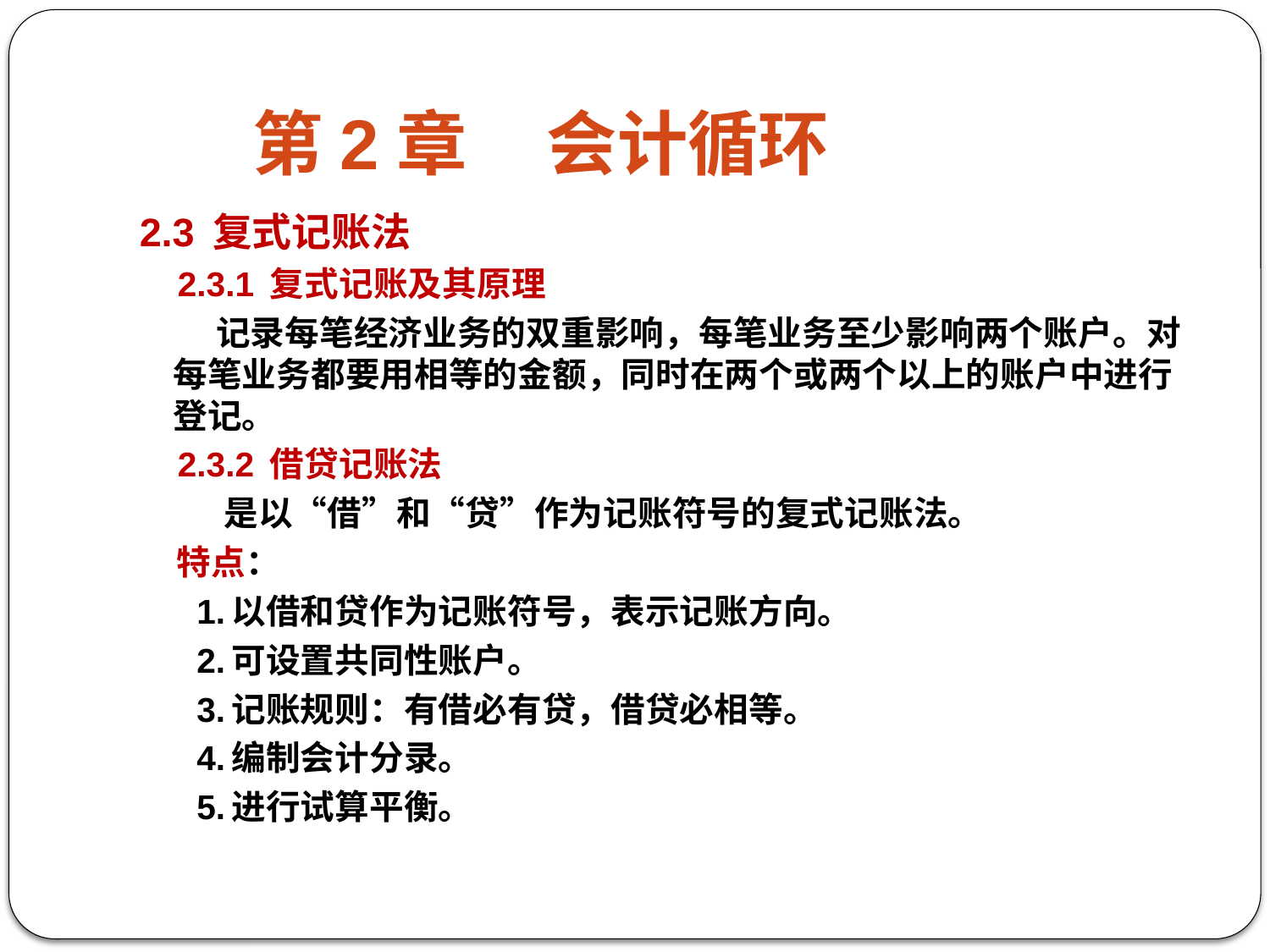

# 第2章     会计循环
2.3 复式记账法
    2.3.1 复式记账及其原理
         记录每笔经济业务的双重影响，每笔业务至少影响两个账户。对每笔业务都要用相等的金额，同时在两个或两个以上的账户中进行登记。
    2.3.2 借贷记账法
          是以“借”和“贷”作为记账符号的复式记账法。
    特点：
      1.以借和贷作为记账符号，表示记账方向。
      2.可设置共同性账户。
      3.记账规则：有借必有贷，借贷必相等。
      4.编制会计分录。
      5.进行试算平衡。